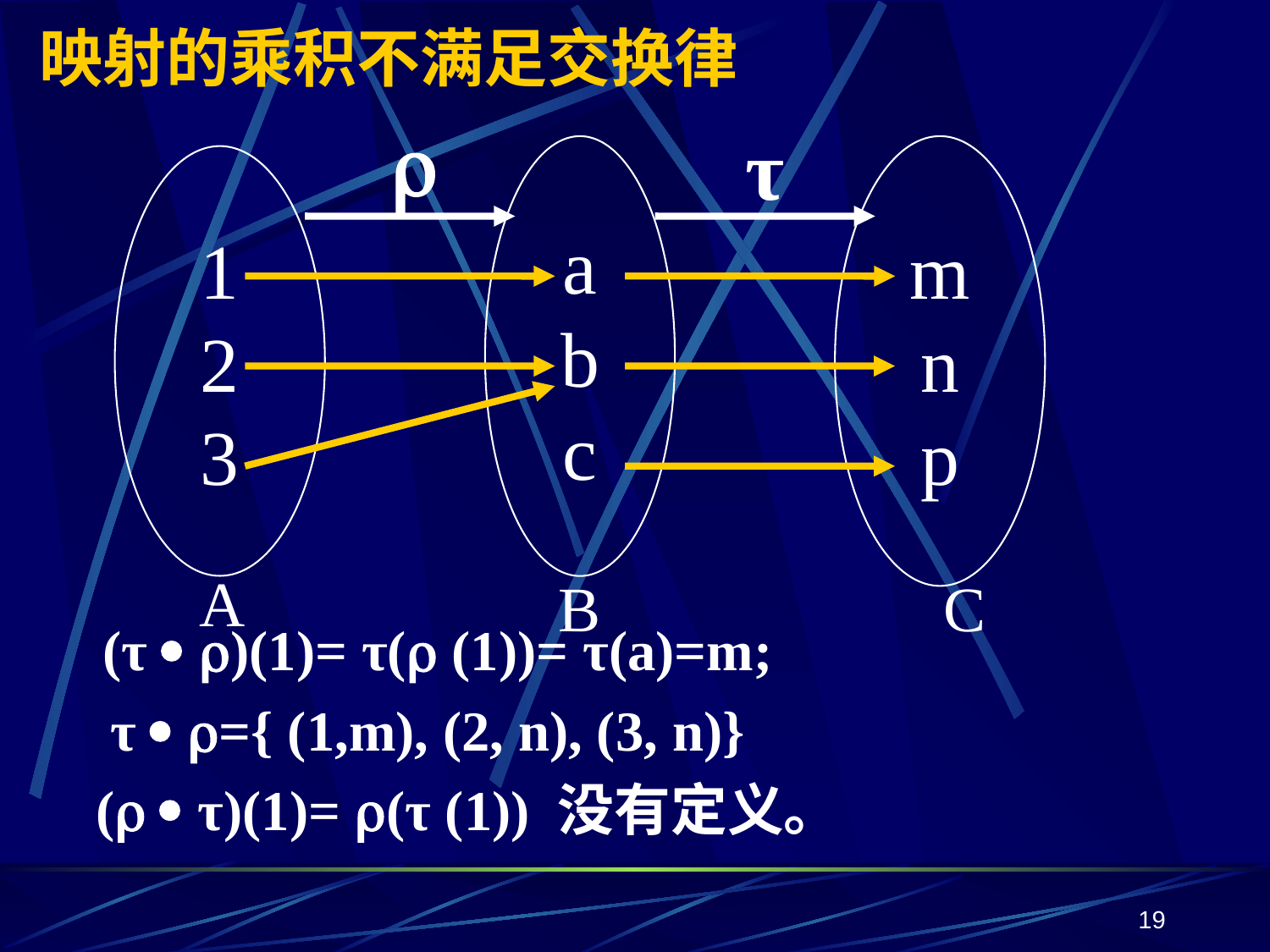

# 映射的乘积不满足交换律
ρ

    (τ • ρ)(1)= τ(ρ (1))= τ(a)=m;
     τ • ρ={ (1,m), (2, n), (3, n)}
    (ρ • τ)(1)= ρ(τ (1)) 没有定义。
τ
a
b
c
m
n
p
1
2
3

A
B
C

19